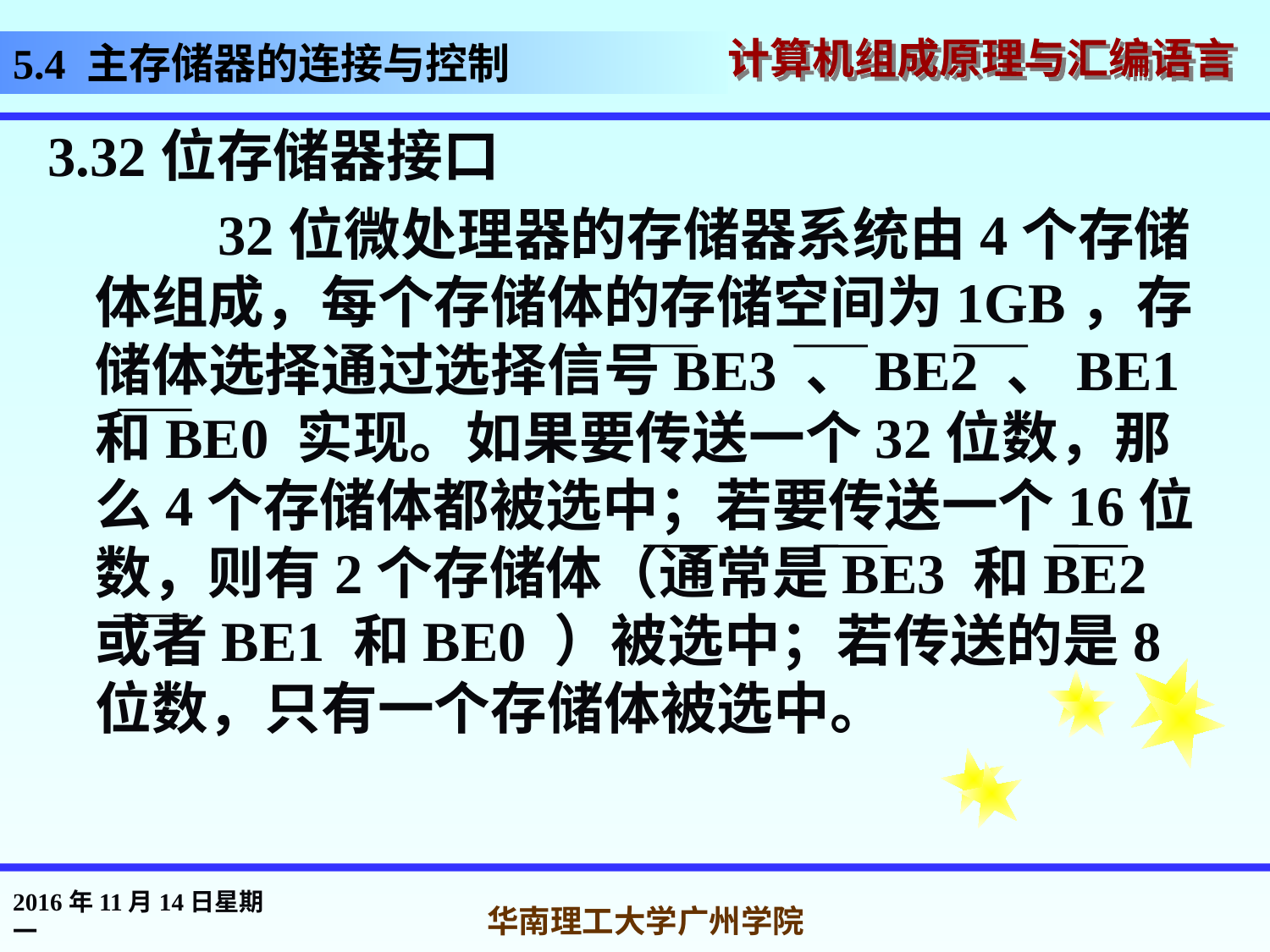

# 5.4 主存储器的连接与控制
3.32位存储器接口
            32位微处理器的存储器系统由4个存储体组成，每个存储体的存储空间为1GB，存储体选择通过选择信号BE3 、BE2 、BE1 和BE0 实现。如果要传送一个32位数，那么4个存储体都被选中；若要传送一个16位数，则有2个存储体（通常是BE3 和BE2 或者BE1 和BE0 ）被选中；若传送的是8位数，只有一个存储体被选中。

2016年11月14日星期一
华南理工大学广州学院